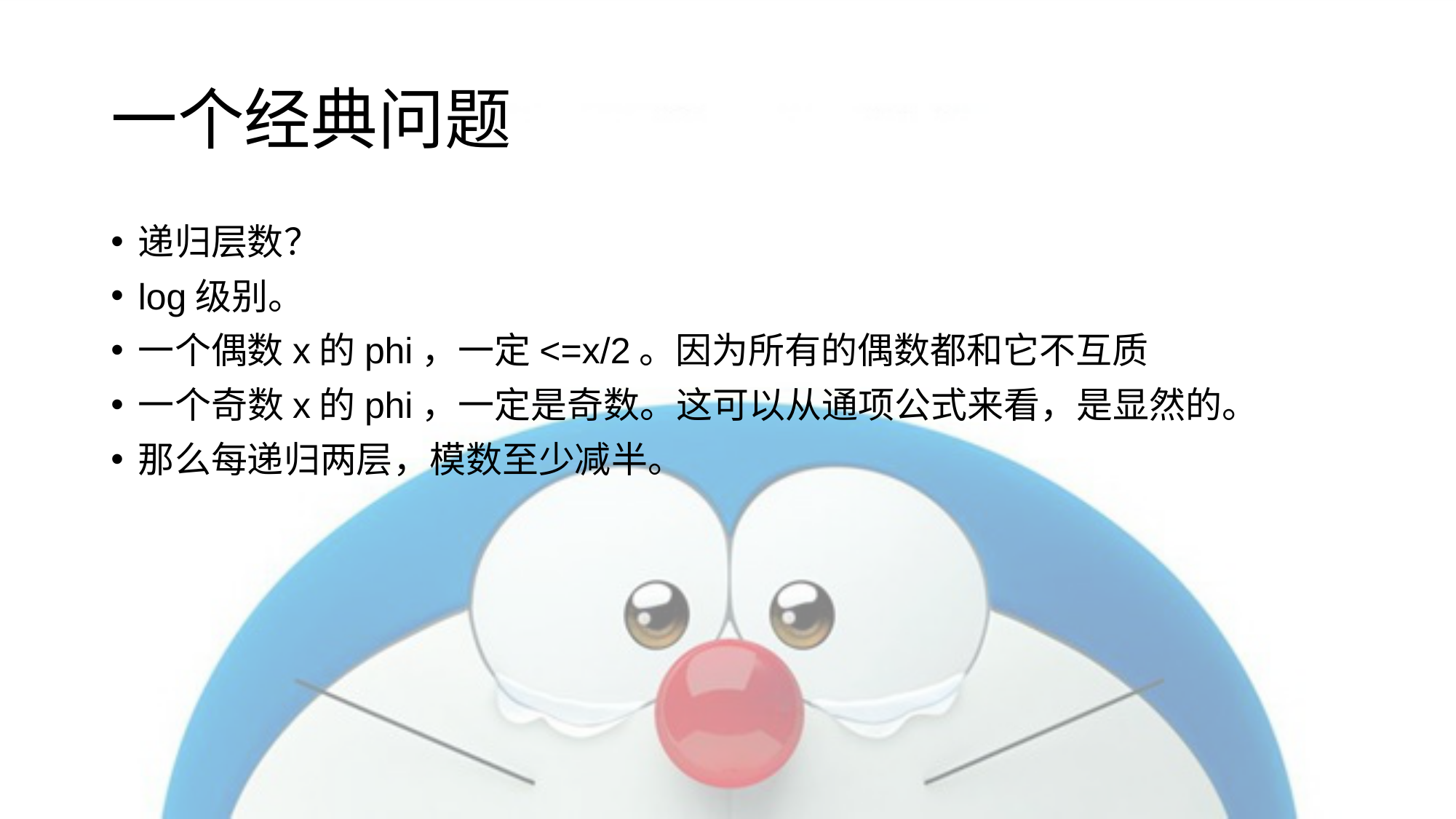

# 一个经典问题
递归层数？
log级别。
一个偶数x的phi，一定<=x/2。因为所有的偶数都和它不互质
一个奇数x的phi，一定是奇数。这可以从通项公式来看，是显然的。
那么每递归两层，模数至少减半。